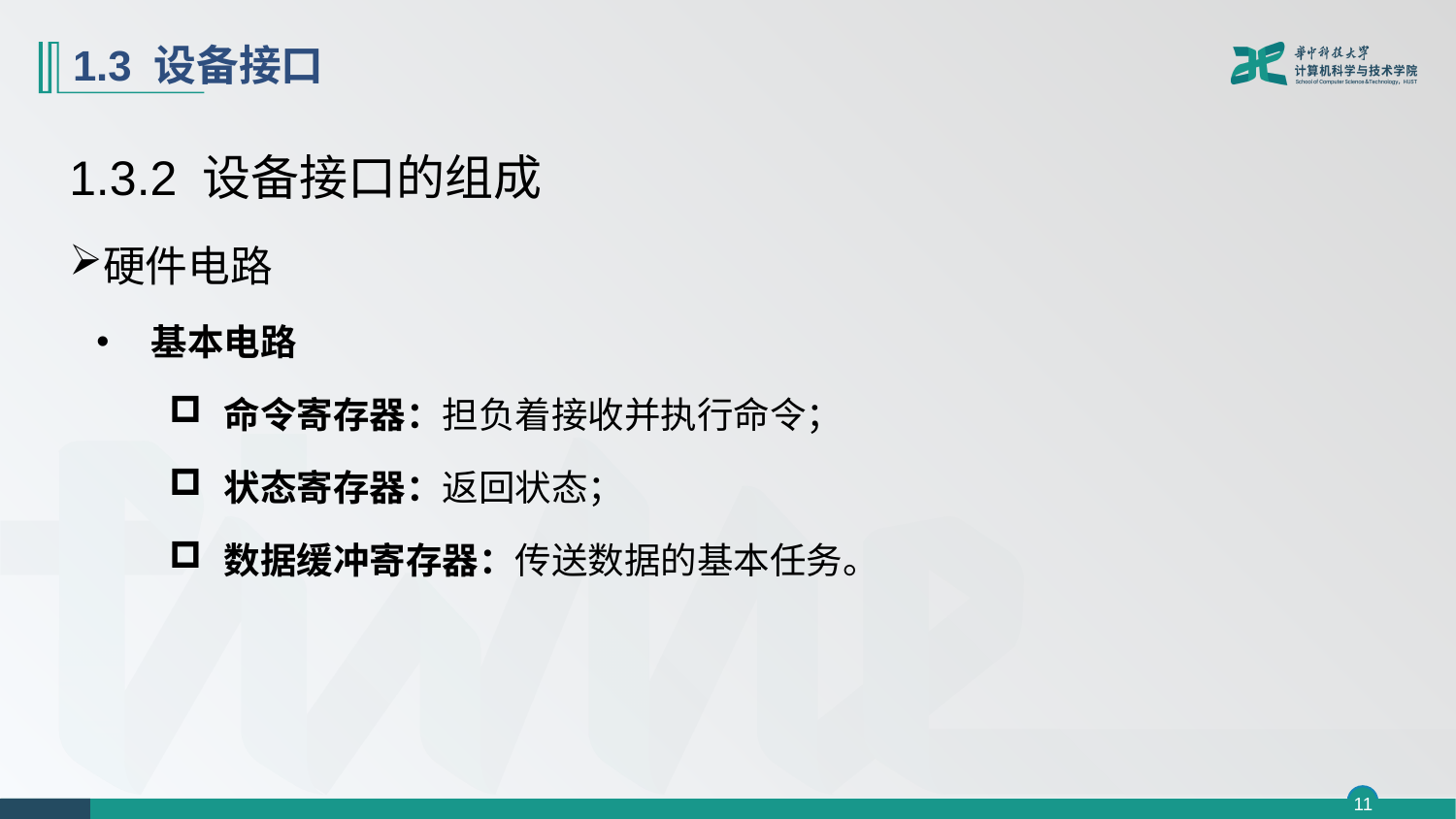

# 1.3 设备接口
1.3.2 设备接口的组成
硬件电路
基本电路
命令寄存器：担负着接收并执行命令；
状态寄存器：返回状态；
数据缓冲寄存器：传送数据的基本任务。